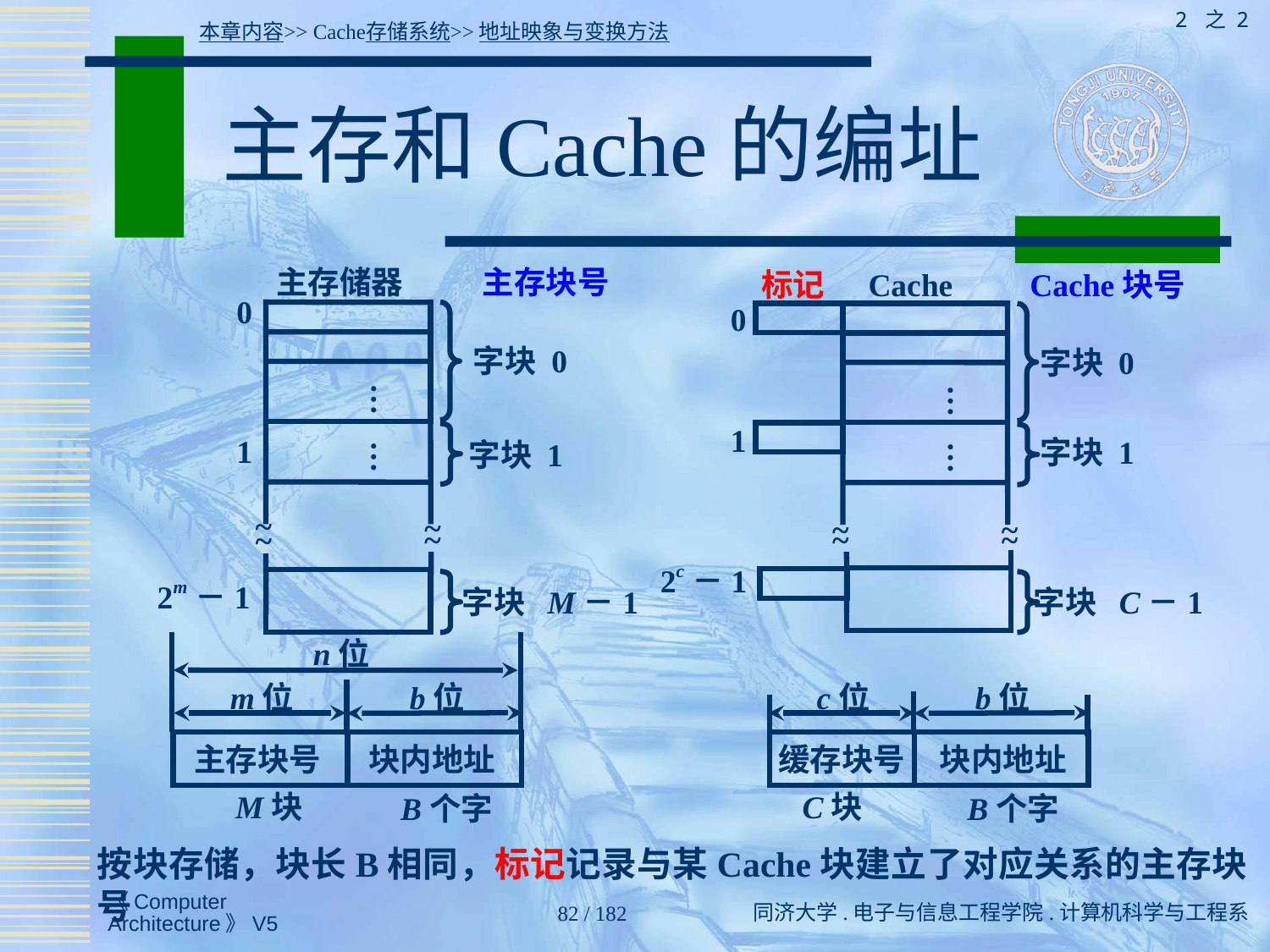

2 之 2
本章内容>> Cache存储系统>>地址映象与变换方法
# 主存和Cache的编址
主存储器
主存块号
0

字块 0

…

1
字块 1
…

~
~
~
~

2m－1

字块  M－1
n位

m位
b位

主存块号
块内地址
M块
B个字
标记
Cache
Cache块号
0

字块 0

…
1

字块 1
…

~
~
~
~
2c－1

字块  C－1
c位
b位

缓存块号
块内地址
C块
B个字
按块存储，块长B相同，标记记录与某Cache块建立了对应关系的主存块号